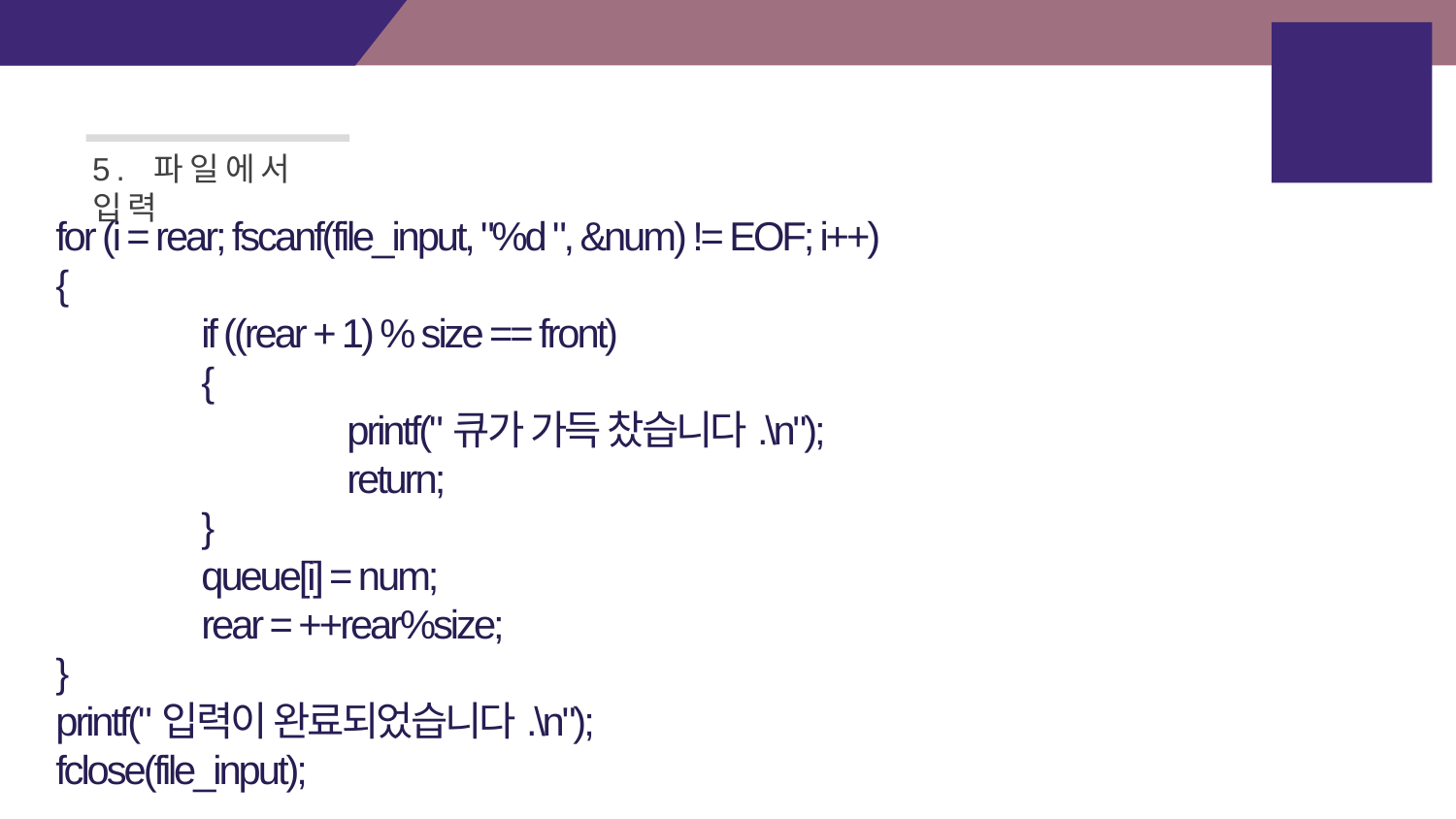

배열을
이용한
원형큐

5. 파일에서 입력
for (i = rear; fscanf(file_input, "%d ", &num) != EOF; i++)
{
	if ((rear + 1) % size == front)
	{
		printf("큐가 가득 찼습니다.\n");
		return;
	}
	queue[i] = num;
	rear = ++rear%size;
}
printf("입력이 완료되었습니다.\n");
fclose(file_input);